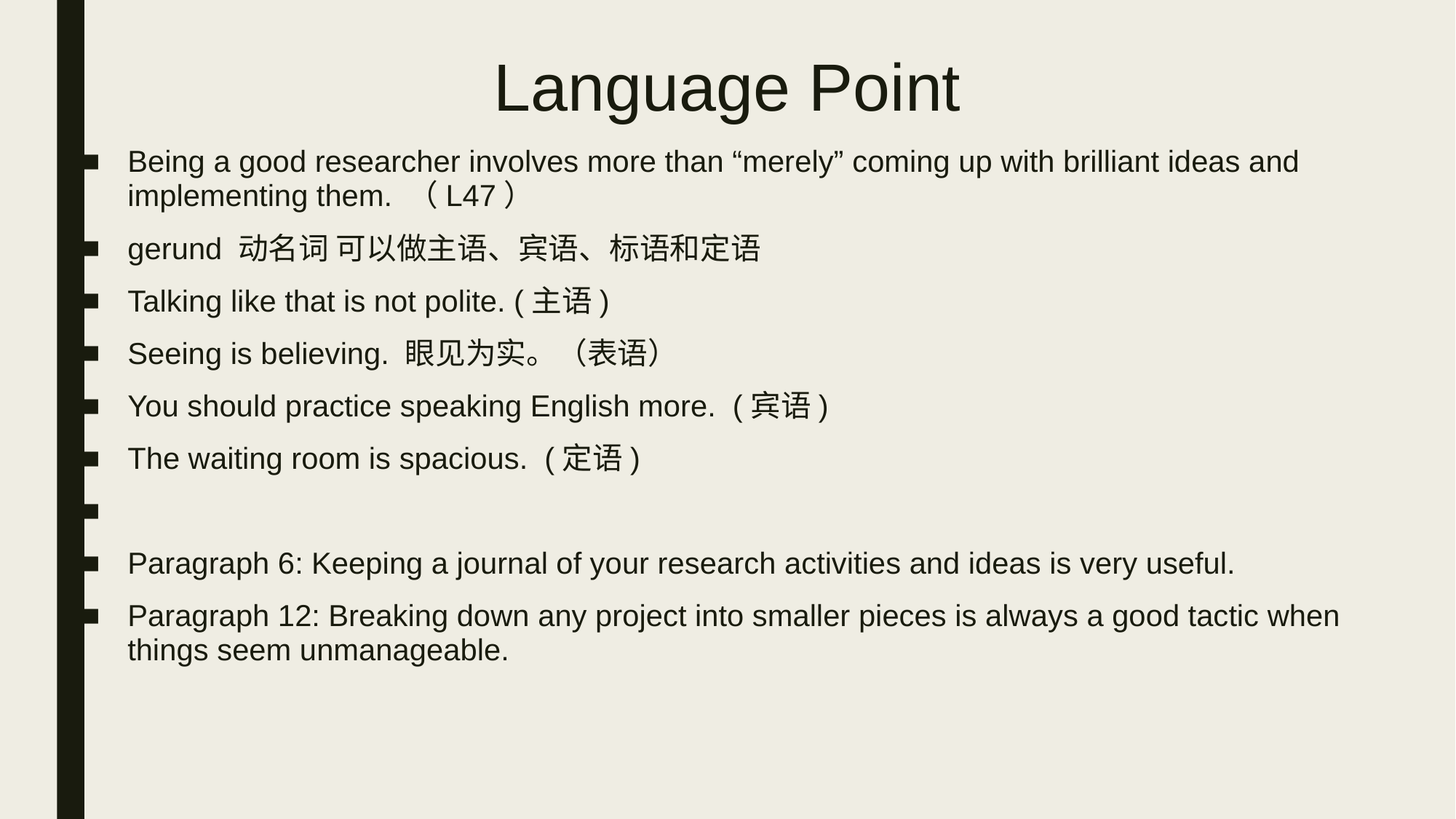

# Language Point
Being a good researcher involves more than “merely” coming up with brilliant ideas and implementing them. （L47）
gerund 动名词 可以做主语、宾语、标语和定语
Talking like that is not polite. (主语)
Seeing is believing. 眼见为实。（表语）
You should practice speaking English more.  (宾语)
The waiting room is spacious.  (定语)

Paragraph 6: Keeping a journal of your research activities and ideas is very useful.
Paragraph 12: Breaking down any project into smaller pieces is always a good tactic when things seem unmanageable.